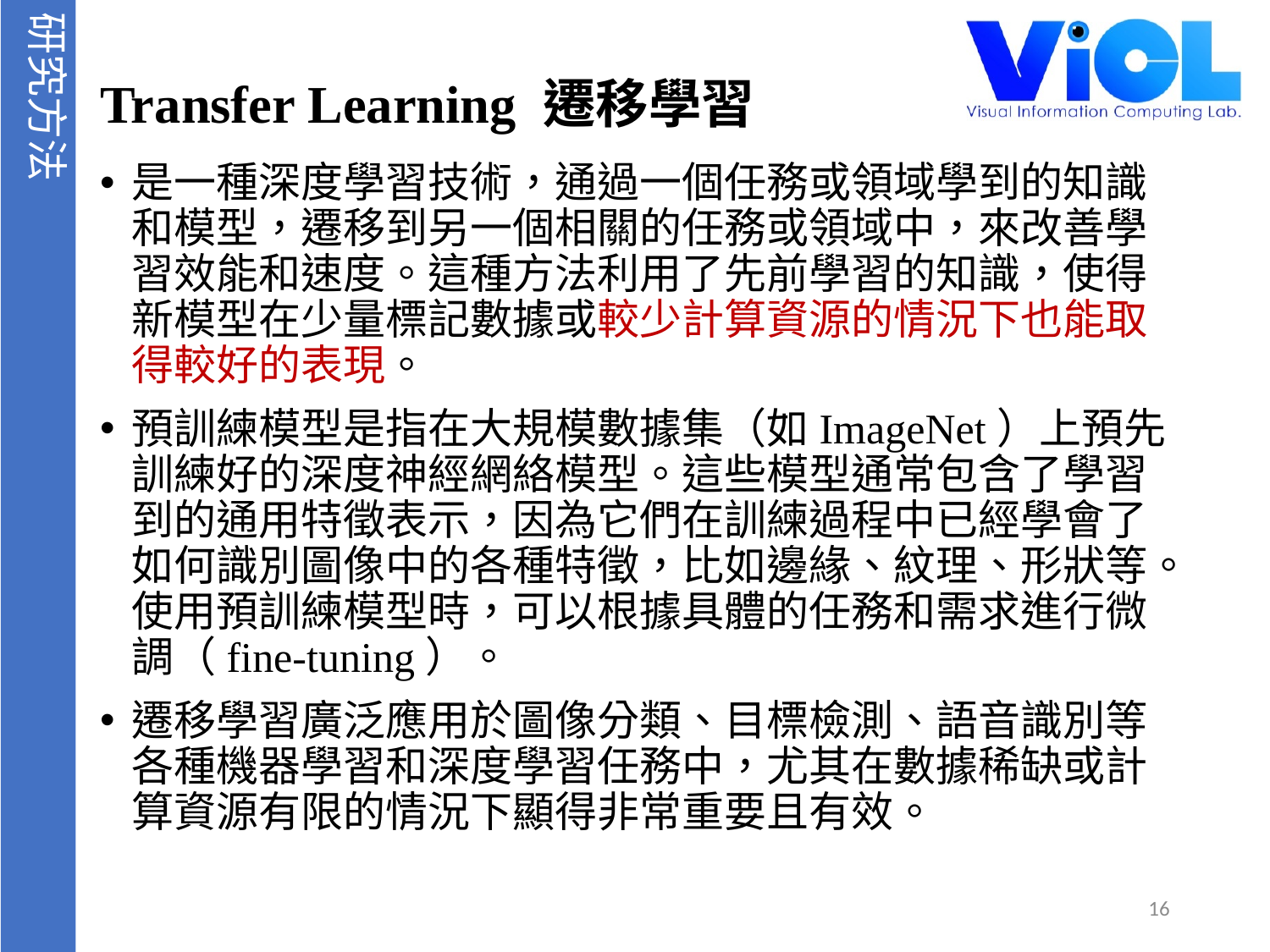

研究方法
# Transfer Learning 遷移學習
是一種深度學習技術，通過一個任務或領域學到的知識和模型，遷移到另一個相關的任務或領域中，來改善學習效能和速度。這種方法利用了先前學習的知識，使得新模型在少量標記數據或較少計算資源的情況下也能取得較好的表現。
預訓練模型是指在大規模數據集（如ImageNet）上預先訓練好的深度神經網絡模型。這些模型通常包含了學習到的通用特徵表示，因為它們在訓練過程中已經學會了如何識別圖像中的各種特徵，比如邊緣、紋理、形狀等。使用預訓練模型時，可以根據具體的任務和需求進行微調（fine-tuning）。
遷移學習廣泛應用於圖像分類、目標檢測、語音識別等各種機器學習和深度學習任務中，尤其在數據稀缺或計算資源有限的情況下顯得非常重要且有效。
16